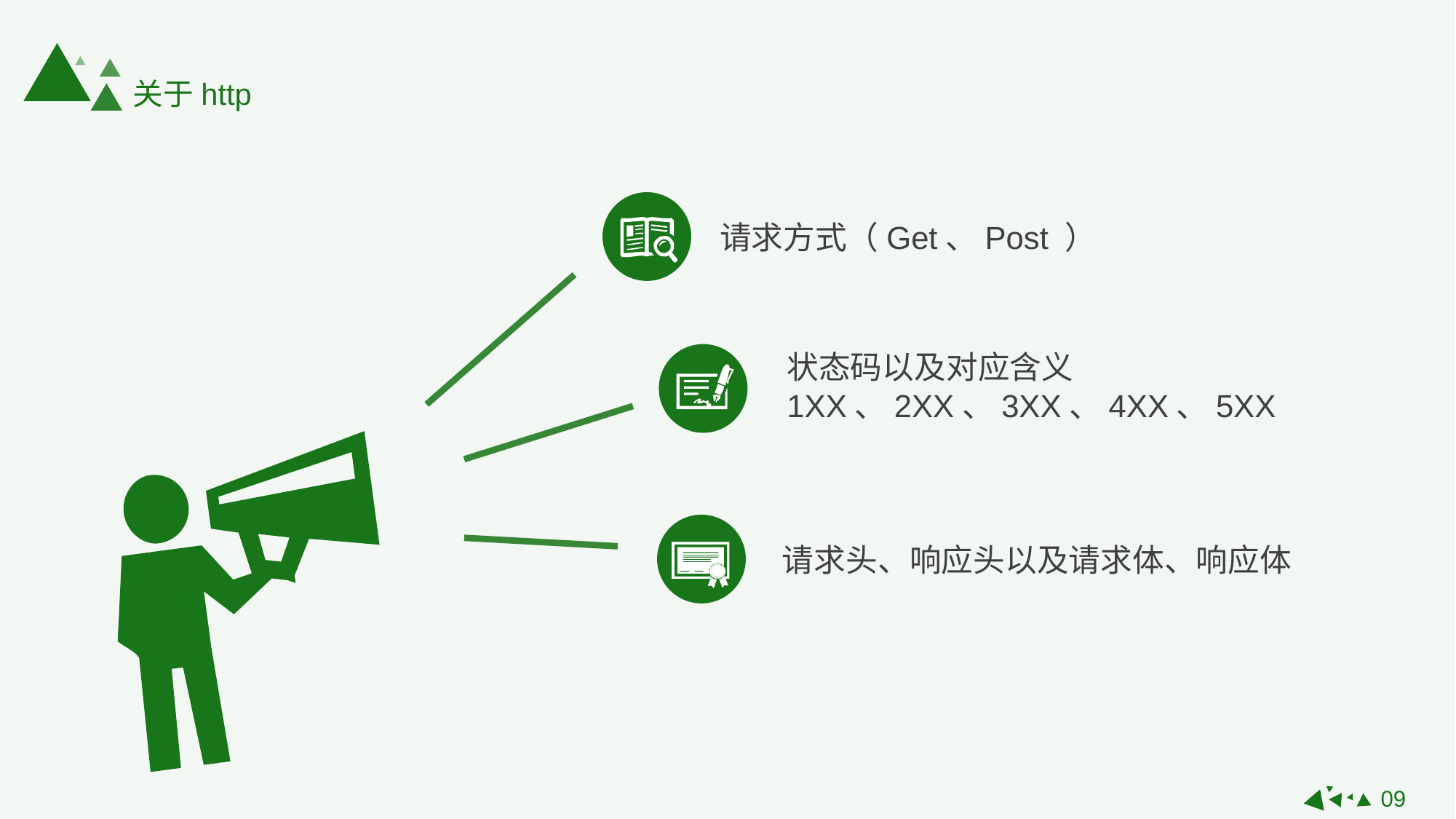

关于http

请求方式（Get、Post ）
状态码以及对应含义
1XX、2XX、3XX、4XX、5XX

请求头、响应头以及请求体、响应体
09